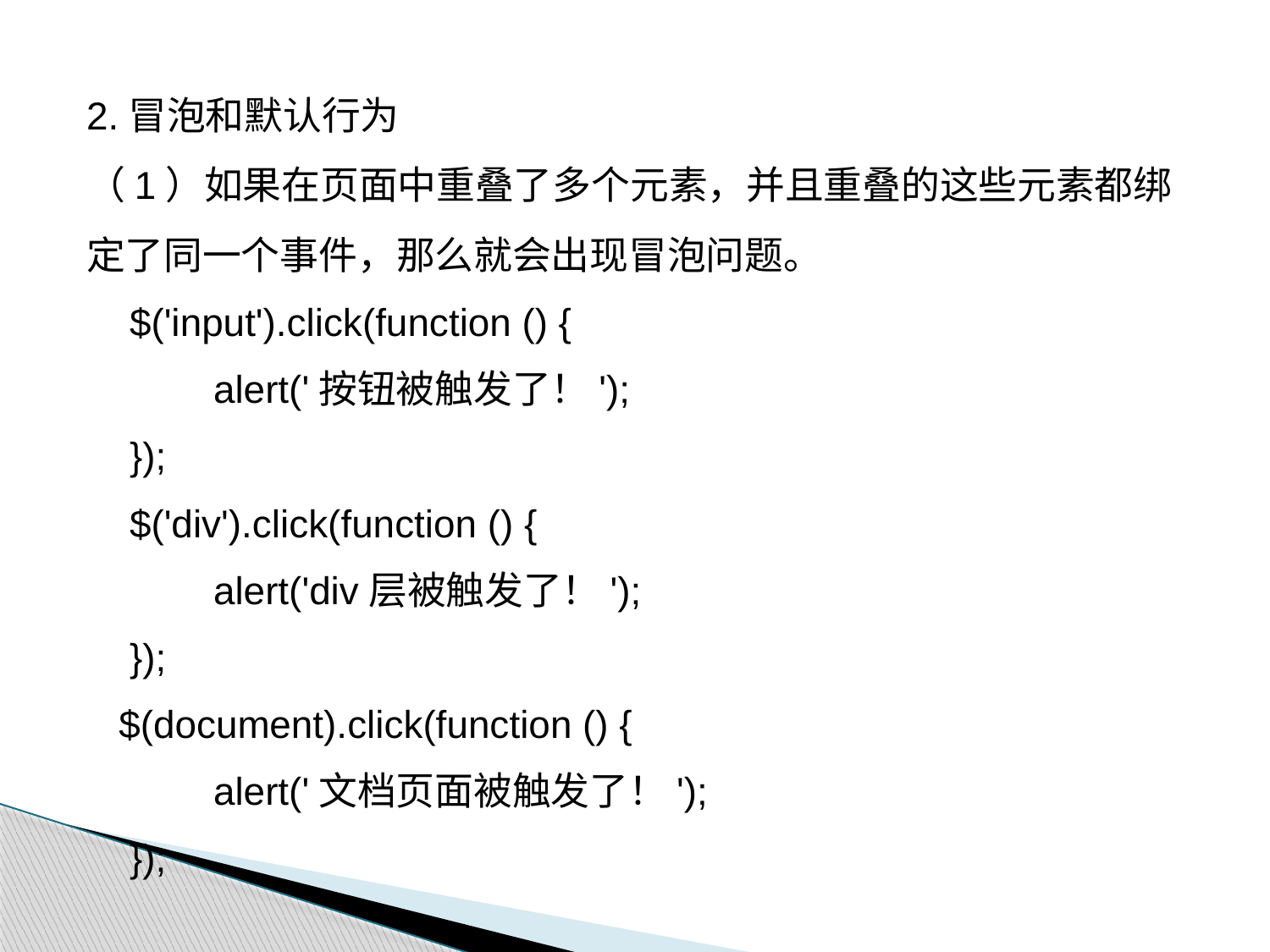

2.冒泡和默认行为
（1）如果在页面中重叠了多个元素，并且重叠的这些元素都绑定了同一个事件，那么就会出现冒泡问题。
    $('input').click(function () {
	alert('按钮被触发了！');
    });
    $('div').click(function () {
	alert('div层被触发了！');
    });
   $(document).click(function () {
	alert('文档页面被触发了！');
    });